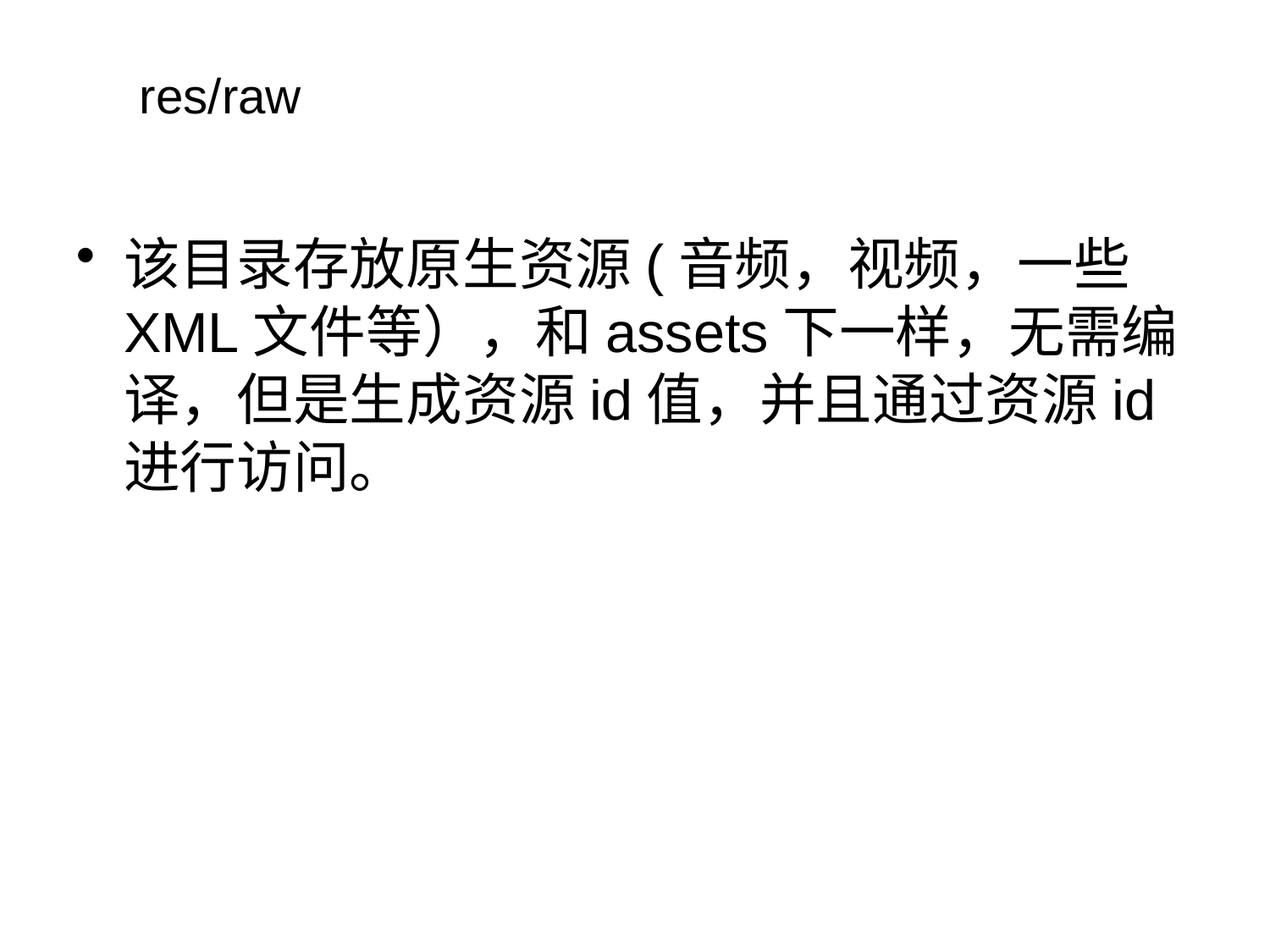

# res/raw
该目录存放原生资源(音频，视频，一些XML文件等），和assets下一样，无需编译，但是生成资源id值，并且通过资源id进行访问。